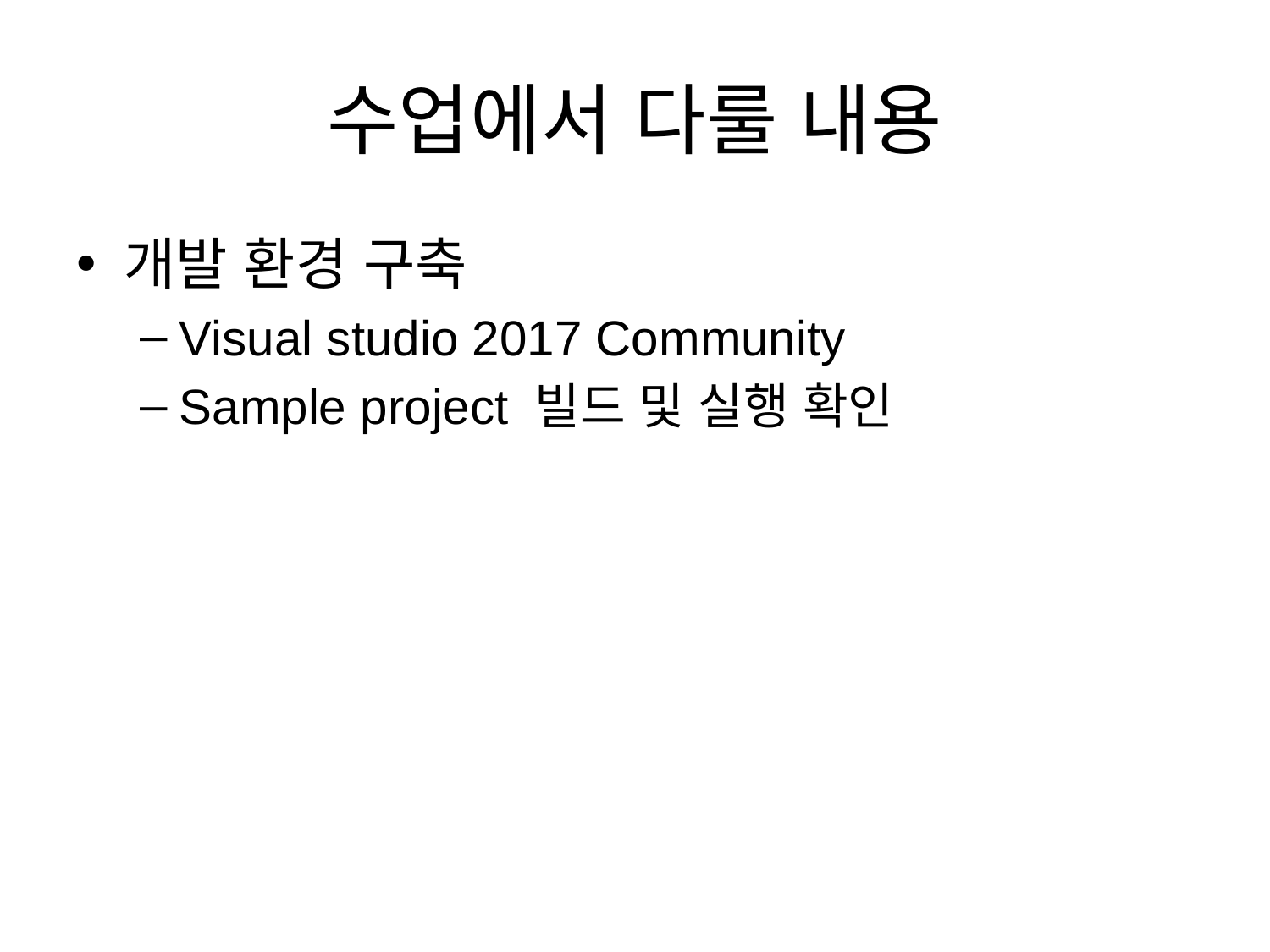

# 수업에서 다룰 내용
개발 환경 구축
Visual studio 2017 Community
Sample project 빌드 및 실행 확인